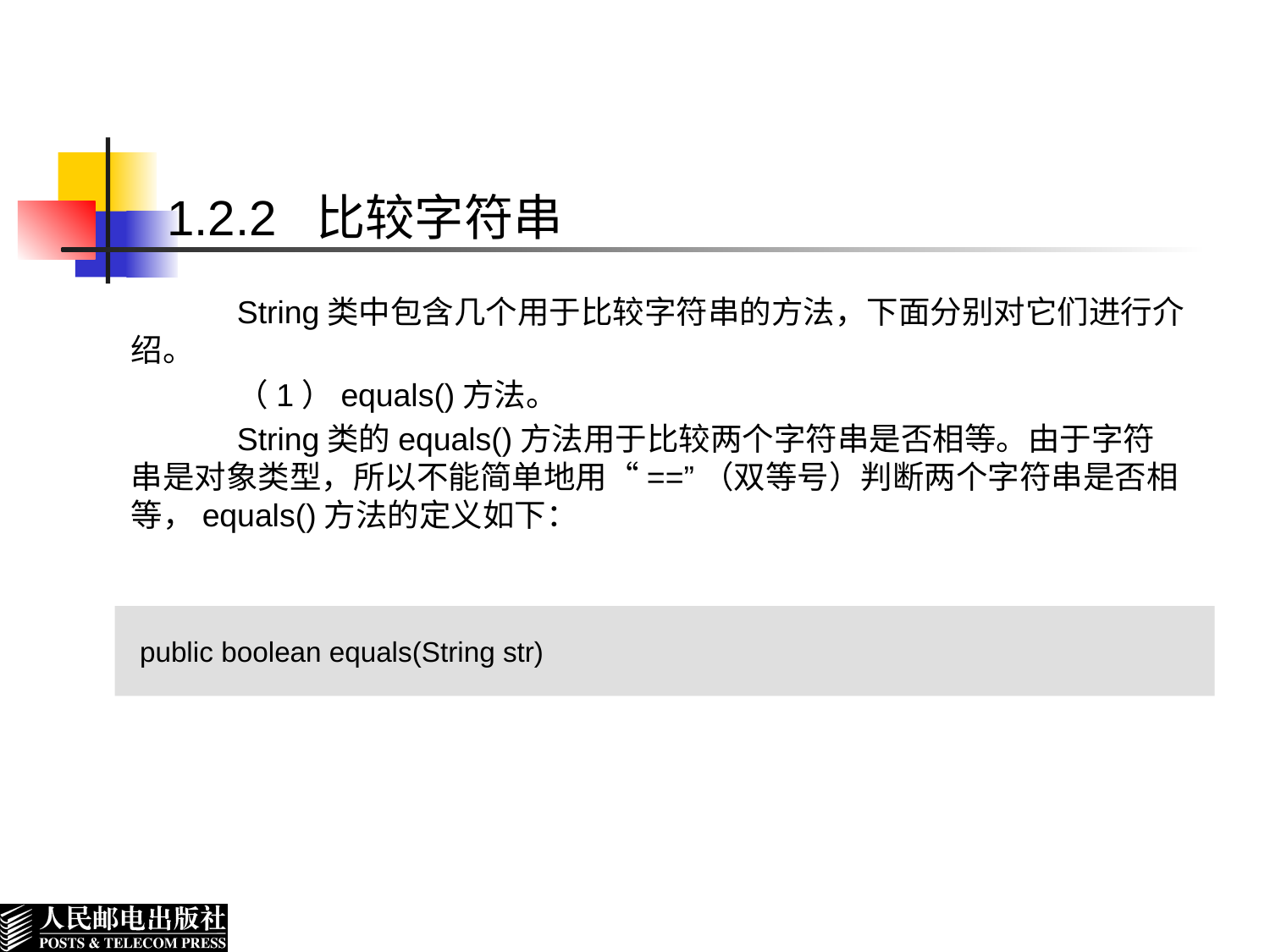

1.2.2  比较字符串
String类中包含几个用于比较字符串的方法，下面分别对它们进行介绍。
（1）equals()方法。
String类的equals()方法用于比较两个字符串是否相等。由于字符串是对象类型，所以不能简单地用“==”（双等号）判断两个字符串是否相等，equals()方法的定义如下：

public boolean equals(String str)